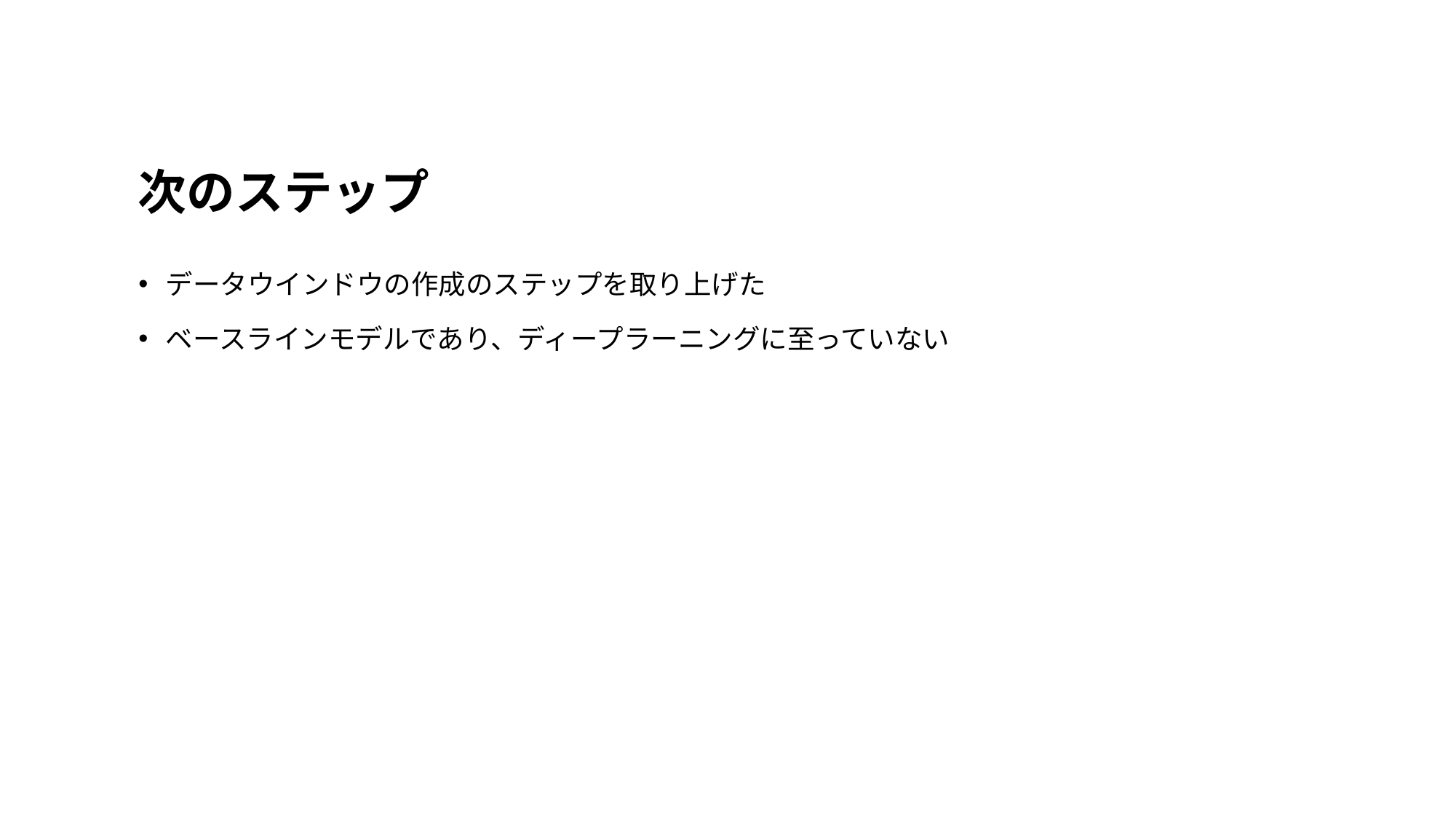

# 次のステップ
データウインドウの作成のステップを取り上げた
ベースラインモデルであり、ディープラーニングに至っていない